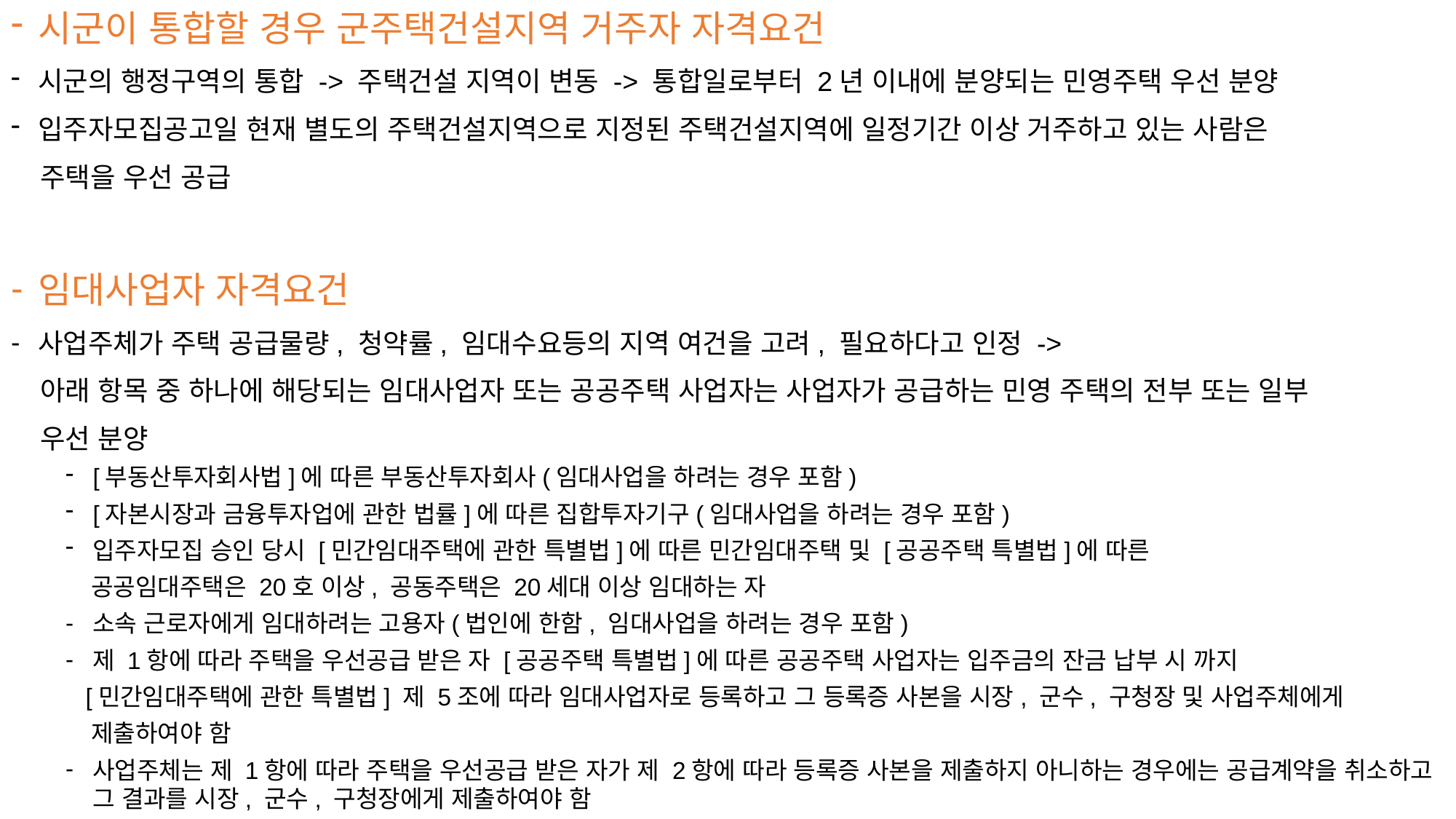

시군이 통합할 경우 군주택건설지역 거주자 자격요건
시군의 행정구역의 통합 -> 주택건설 지역이 변동 -> 통합일로부터 2년 이내에 분양되는 민영주택 우선 분양
입주자모집공고일 현재 별도의 주택건설지역으로 지정된 주택건설지역에 일정기간 이상 거주하고 있는 사람은
   주택을 우선 공급

임대사업자 자격요건
사업주체가 주택 공급물량, 청약률, 임대수요등의 지역 여건을 고려, 필요하다고 인정 ->
   아래 항목 중 하나에 해당되는 임대사업자 또는 공공주택 사업자는 사업자가 공급하는 민영 주택의 전부 또는 일부
   우선 분양
[부동산투자회사법]에 따른 부동산투자회사(임대사업을 하려는 경우 포함)
[자본시장과 금융투자업에 관한 법률]에 따른 집합투자기구(임대사업을 하려는 경우 포함)
입주자모집 승인 당시 [민간임대주택에 관한 특별법]에 따른 민간임대주택 및 [공공주택 특별법]에 따른
   공공임대주택은 20호 이상, 공동주택은 20세대 이상 임대하는 자
소속 근로자에게 임대하려는 고용자(법인에 한함, 임대사업을 하려는 경우 포함)
제 1항에 따라 주택을 우선공급 받은 자 [공공주택 특별법]에 따른 공공주택 사업자는 입주금의 잔금 납부 시 까지
   [민간임대주택에 관한 특별법] 제 5조에 따라 임대사업자로 등록하고 그 등록증 사본을 시장, 군수, 구청장 및 사업주체에게
   제출하여야 함
사업주체는 제 1항에 따라 주택을 우선공급 받은 자가 제 2항에 따라 등록증 사본을 제출하지 아니하는 경우에는 공급계약을 취소하고 그 결과를 시장, 군수, 구청장에게 제출하여야 함